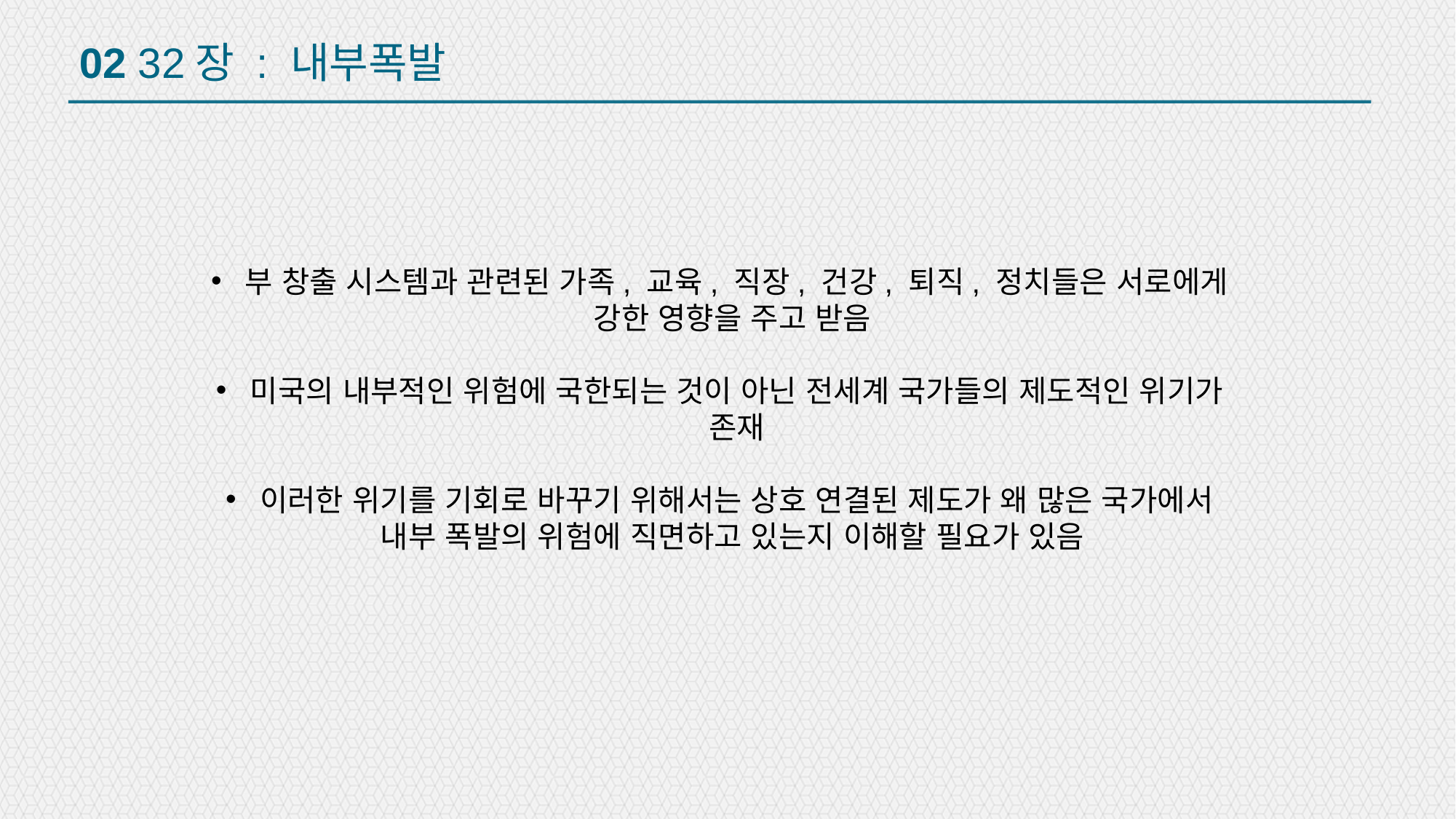

02 32장 : 내부폭발

부 창출 시스템과 관련된 가족, 교육, 직장, 건강, 퇴직, 정치들은 서로에게 강한 영향을 주고 받음

미국의 내부적인 위험에 국한되는 것이 아닌 전세계 국가들의 제도적인 위기가 존재

이러한 위기를 기회로 바꾸기 위해서는 상호 연결된 제도가 왜 많은 국가에서 내부 폭발의 위험에 직면하고 있는지 이해할 필요가 있음